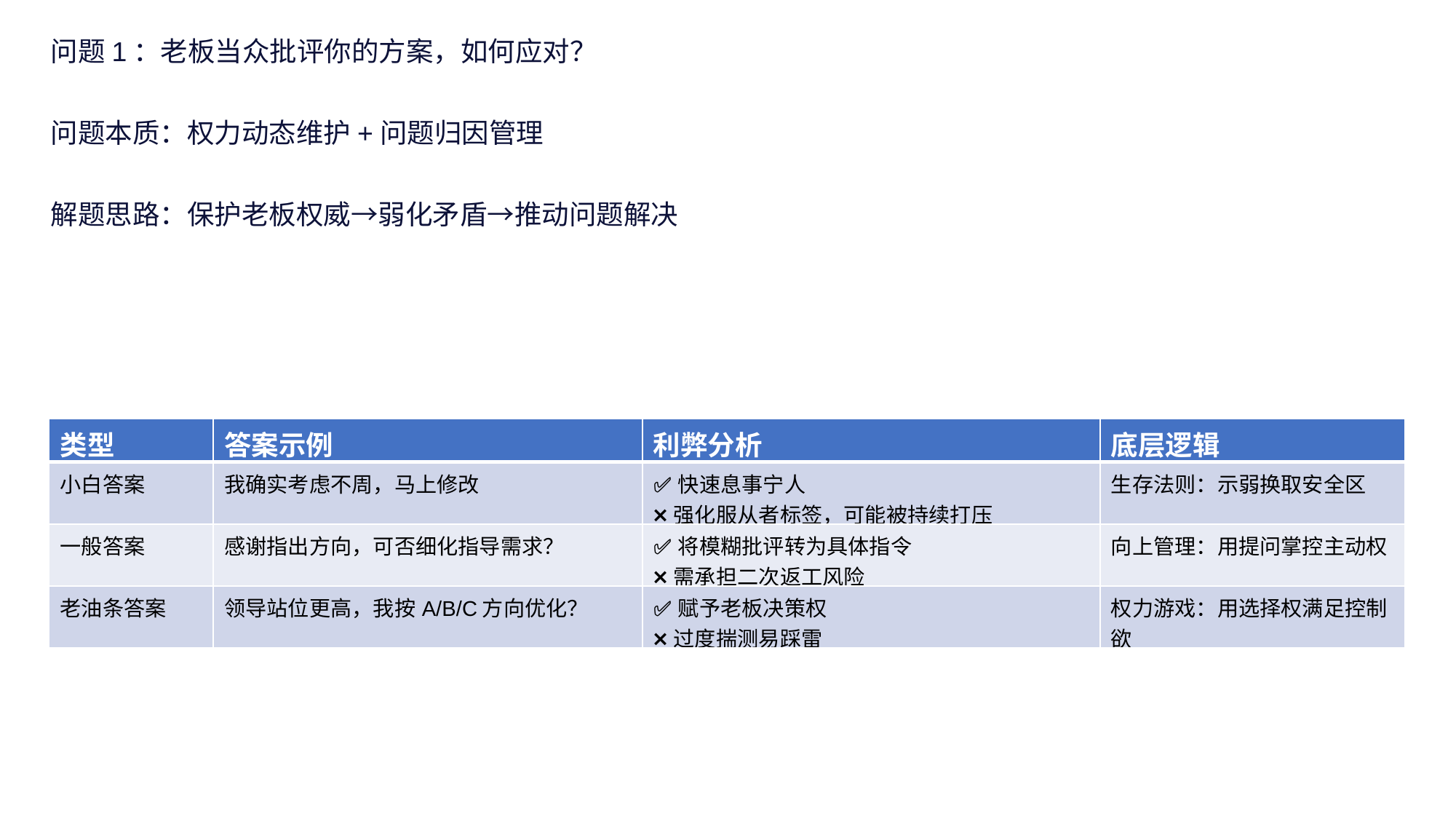

问题1：老板当众批评你的方案，如何应对？
问题本质：权力动态维护+问题归因管理
解题思路：保护老板权威→弱化矛盾→推动问题解决
| 类型 | 答案示例 | 利弊分析 | 底层逻辑 |
| --- | --- | --- | --- |
| 小白答案 | 我确实考虑不周，马上修改 | ✅快速息事宁人 ❌强化服从者标签，可能被持续打压 | 生存法则：示弱换取安全区 |
| 一般答案 | 感谢指出方向，可否细化指导需求？ | ✅将模糊批评转为具体指令 ❌需承担二次返工风险 | 向上管理：用提问掌控主动权 |
| 老油条答案 | 领导站位更高，我按A/B/C方向优化？ | ✅赋予老板决策权 ❌过度揣测易踩雷 | 权力游戏：用选择权满足控制欲 |